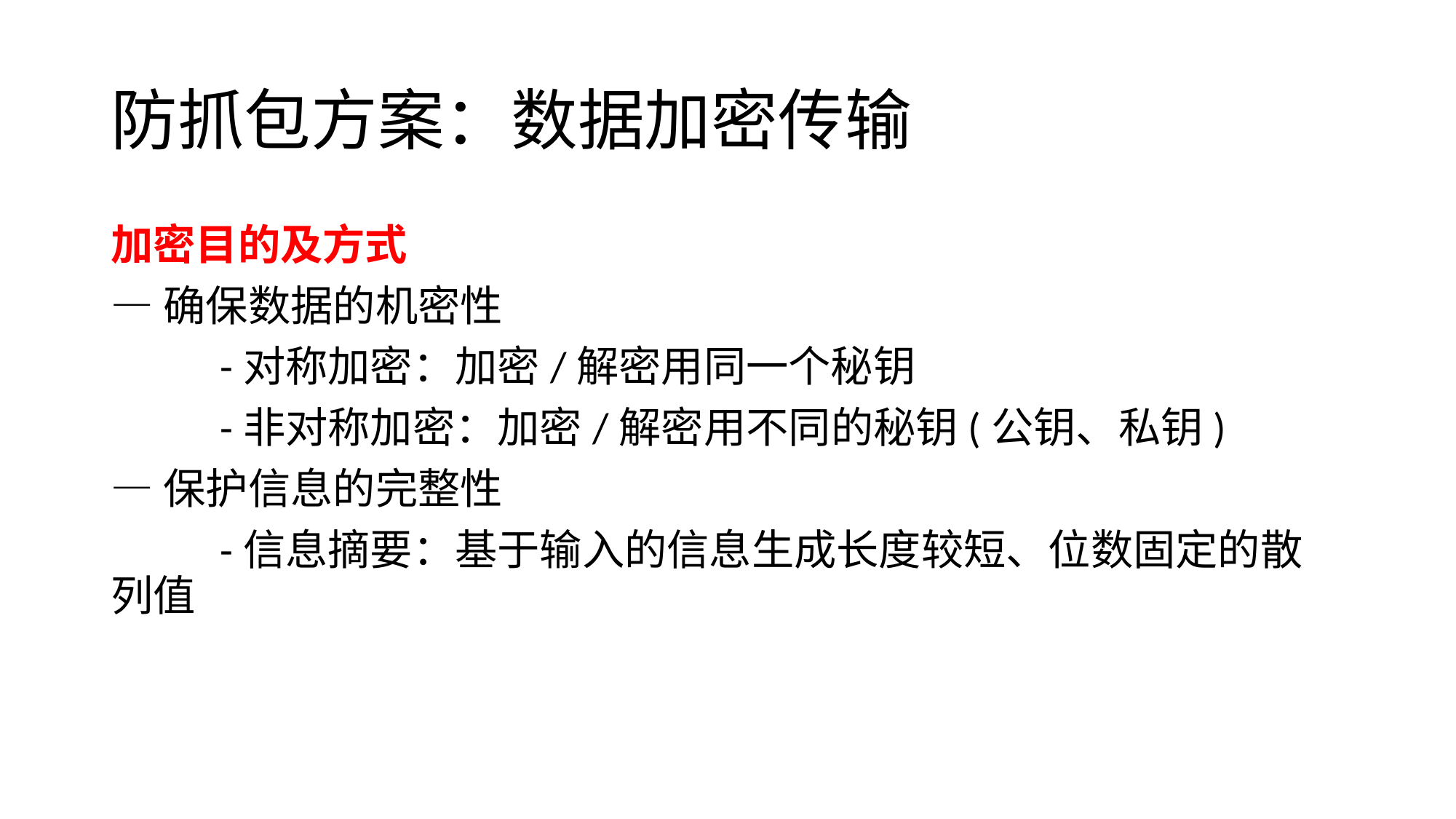

# 防抓包方案：数据加密传输
加密目的及方式
—确保数据的机密性
	-对称加密：加密/解密用同一个秘钥
	-非对称加密：加密/解密用不同的秘钥(公钥、私钥)
—保护信息的完整性
	-信息摘要：基于输入的信息生成长度较短、位数固定的散列值